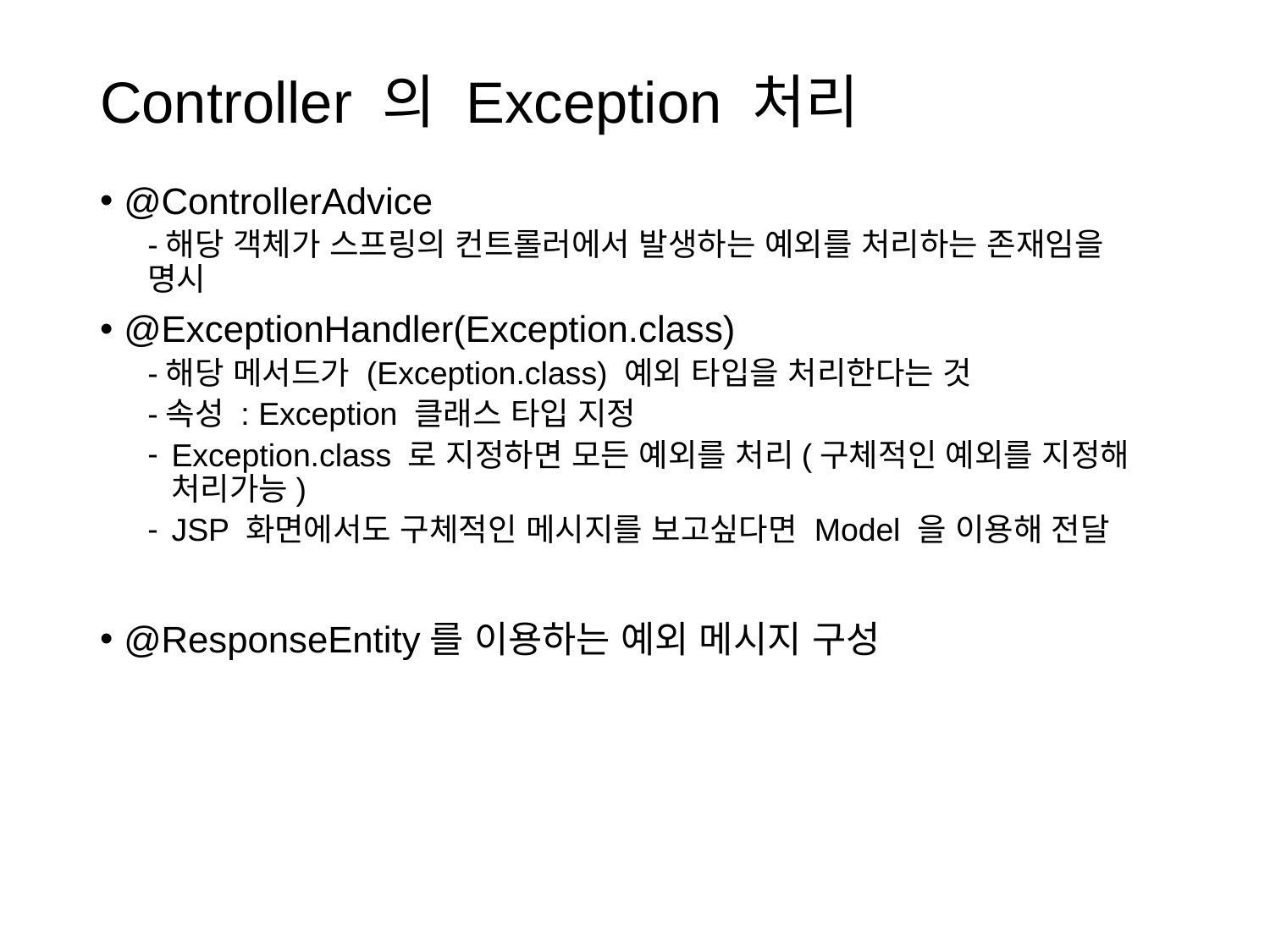

# Controller 의 Exception 처리
@ControllerAdvice
-해당 객체가 스프링의 컨트롤러에서 발생하는 예외를 처리하는 존재임을 명시
@ExceptionHandler(Exception.class)
-해당 메서드가 (Exception.class) 예외 타입을 처리한다는 것
-속성 : Exception 클래스 타입 지정
Exception.class 로 지정하면 모든 예외를 처리(구체적인 예외를 지정해 처리가능)
JSP 화면에서도 구체적인 메시지를 보고싶다면 Model 을 이용해 전달

@ResponseEntity를 이용하는 예외 메시지 구성